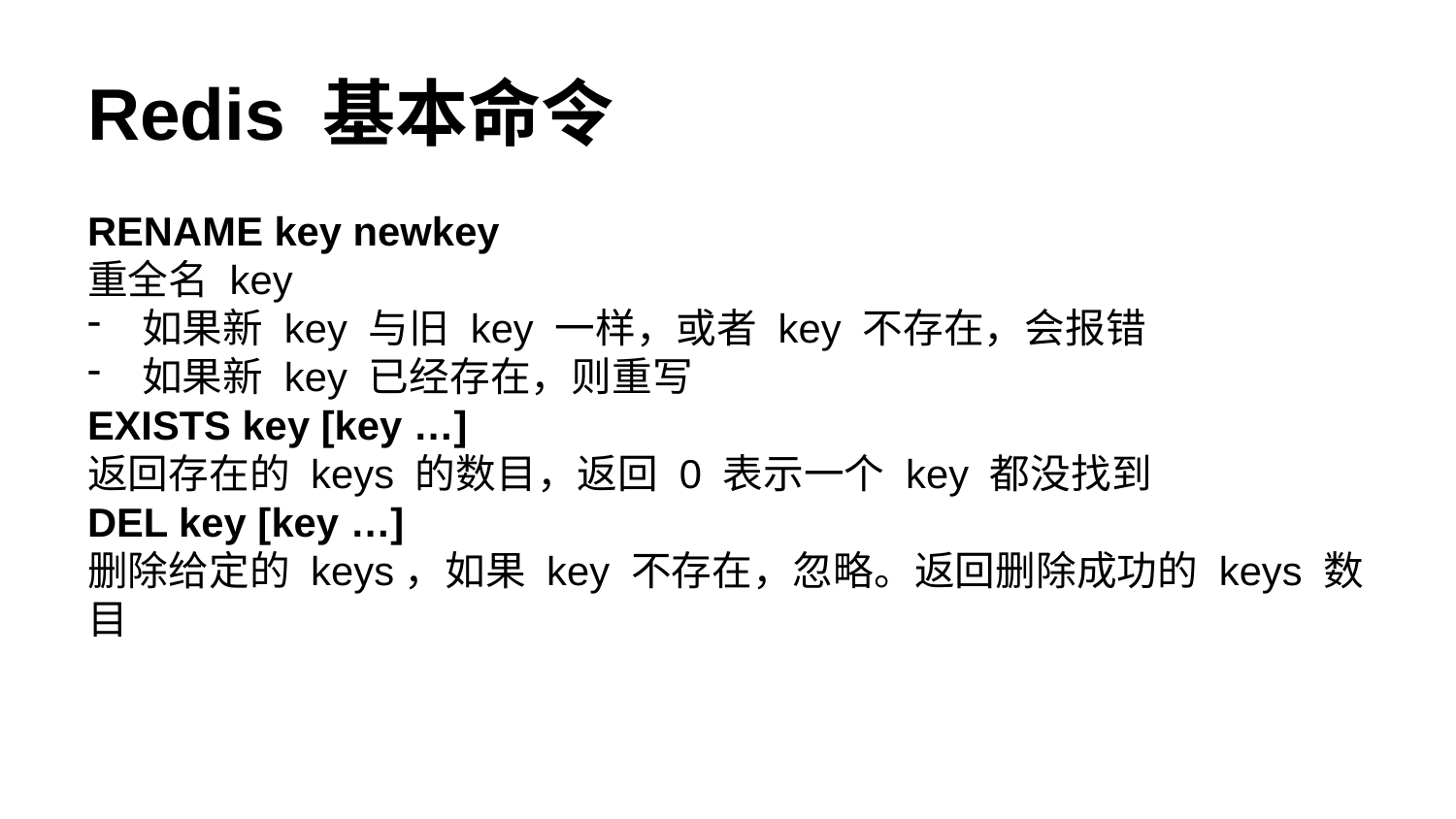

# Redis 基本命令
RENAME key newkey
重全名 key
如果新 key 与旧 key 一样，或者 key 不存在，会报错
如果新 key 已经存在，则重写
EXISTS key [key …]
返回存在的 keys 的数目，返回 0 表示一个 key 都没找到
DEL key [key …]
删除给定的 keys，如果 key 不存在，忽略。返回删除成功的 keys 数目